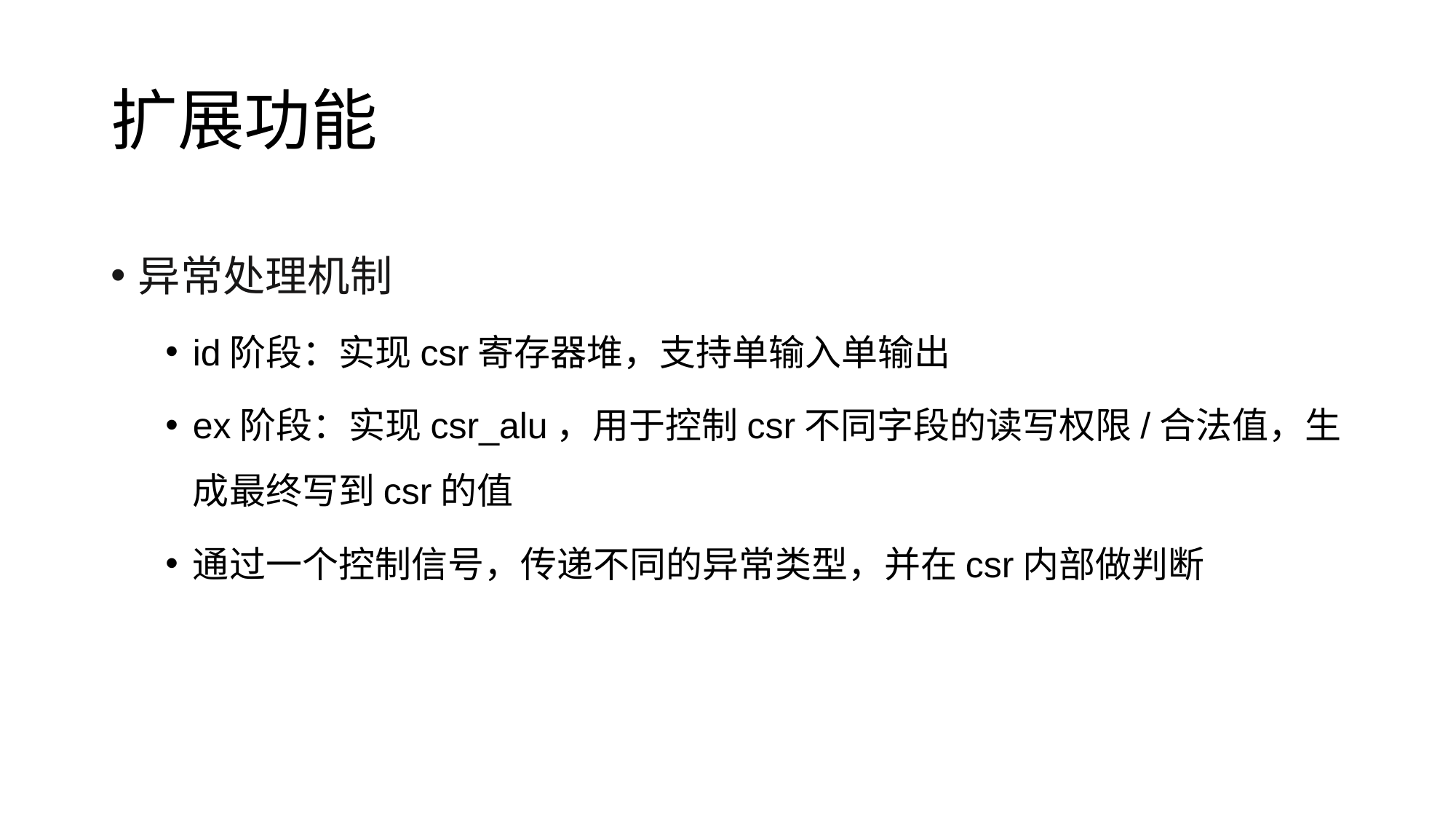

# 扩展功能
异常处理机制
id阶段：实现csr寄存器堆，支持单输入单输出
ex阶段：实现csr_alu，用于控制csr不同字段的读写权限/合法值，生成最终写到csr的值
通过一个控制信号，传递不同的异常类型，并在csr内部做判断